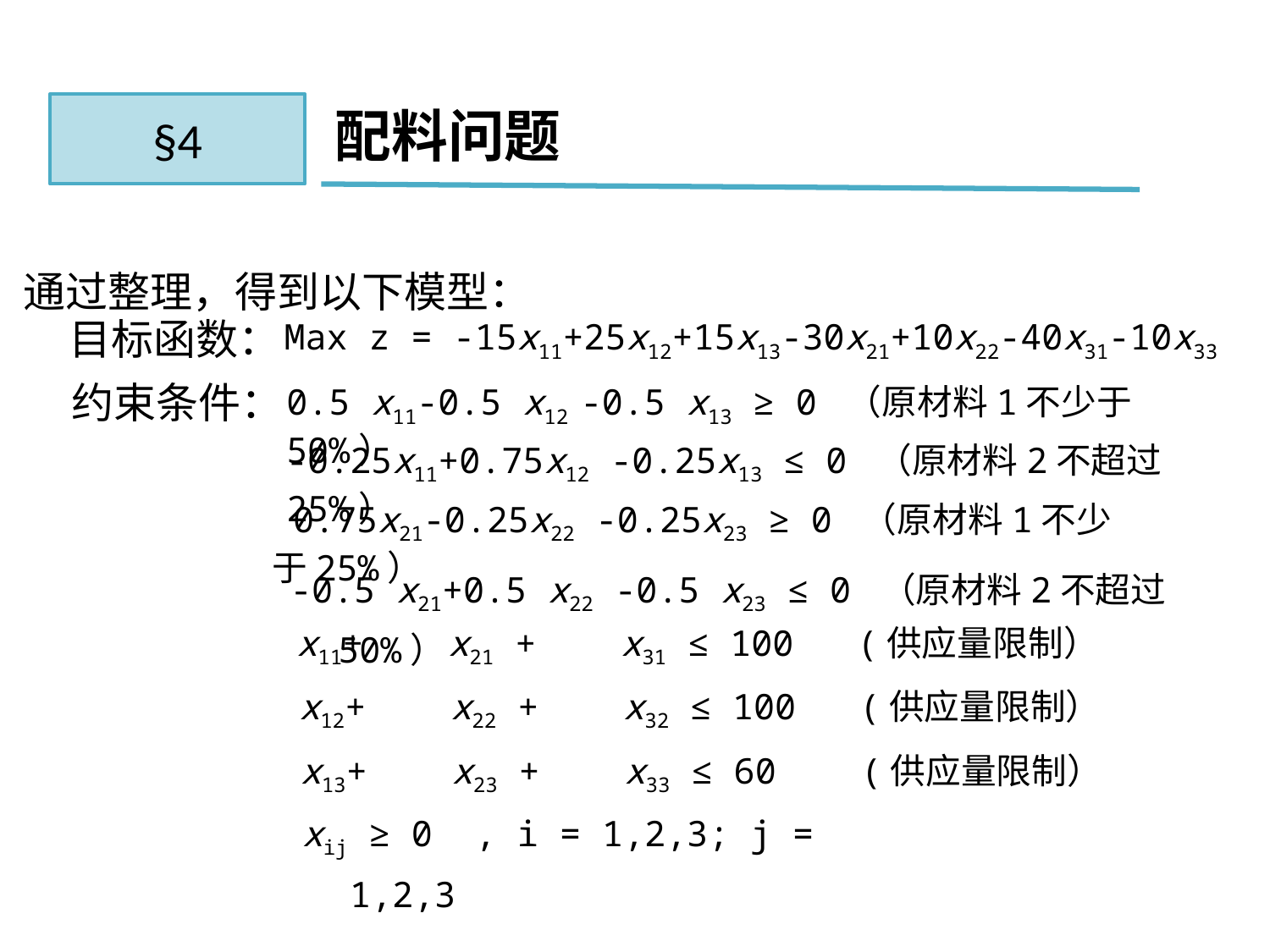

§4
配料问题
通过整理，得到以下模型：
目标函数：
Max z = -15x11+25x12+15x13-30x21+10x22-40x31-10x33
约束条件：
0.5 x11-0.5 x12 -0.5 x13 ≥ 0 （原材料1不少于50%）
-0.25x11+0.75x12 -0.25x13 ≤ 0 （原材料2不超过25%）
 0.75x21-0.25x22 -0.25x23 ≥ 0 （原材料1不少于25%）
-0.5 x21+0.5 x22 -0.5 x23 ≤ 0 （原材料2不超过50%）
x11+    x21 +    x31 ≤ 100   (供应量限制）
x12+    x22 +    x32 ≤ 100   (供应量限制）
x13+    x23 +    x33 ≤ 60    (供应量限制）
xij ≥ 0  , i = 1,2,3; j = 1,2,3